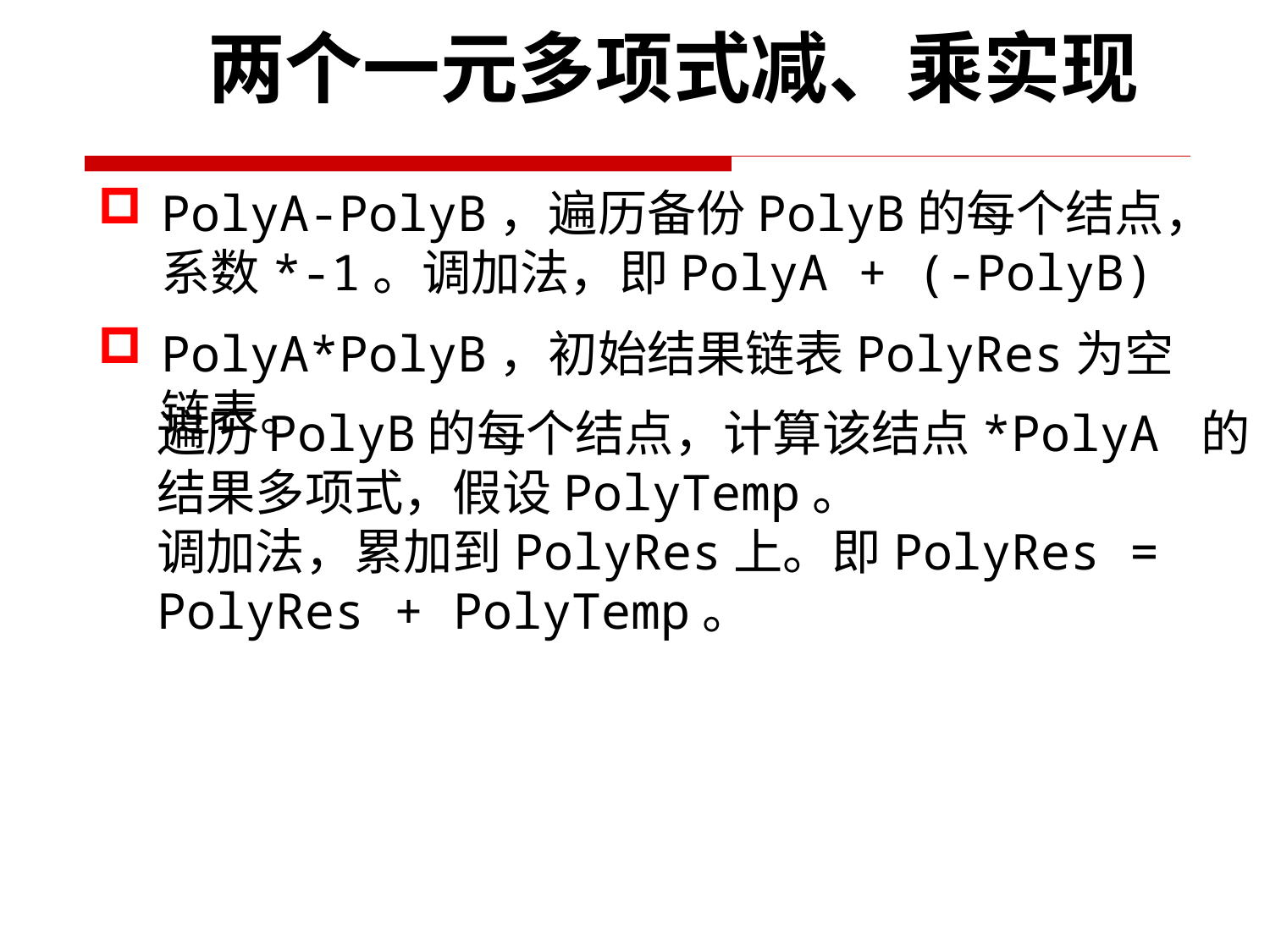

两个一元多项式减、乘实现
PolyA-PolyB，遍历备份PolyB的每个结点，系数*-1。调加法，即PolyA + (-PolyB)
PolyA*PolyB，初始结果链表PolyRes为空链表。
遍历PolyB的每个结点，计算该结点*PolyA 的结果多项式，假设PolyTemp。
调加法，累加到PolyRes上。即PolyRes = PolyRes + PolyTemp。